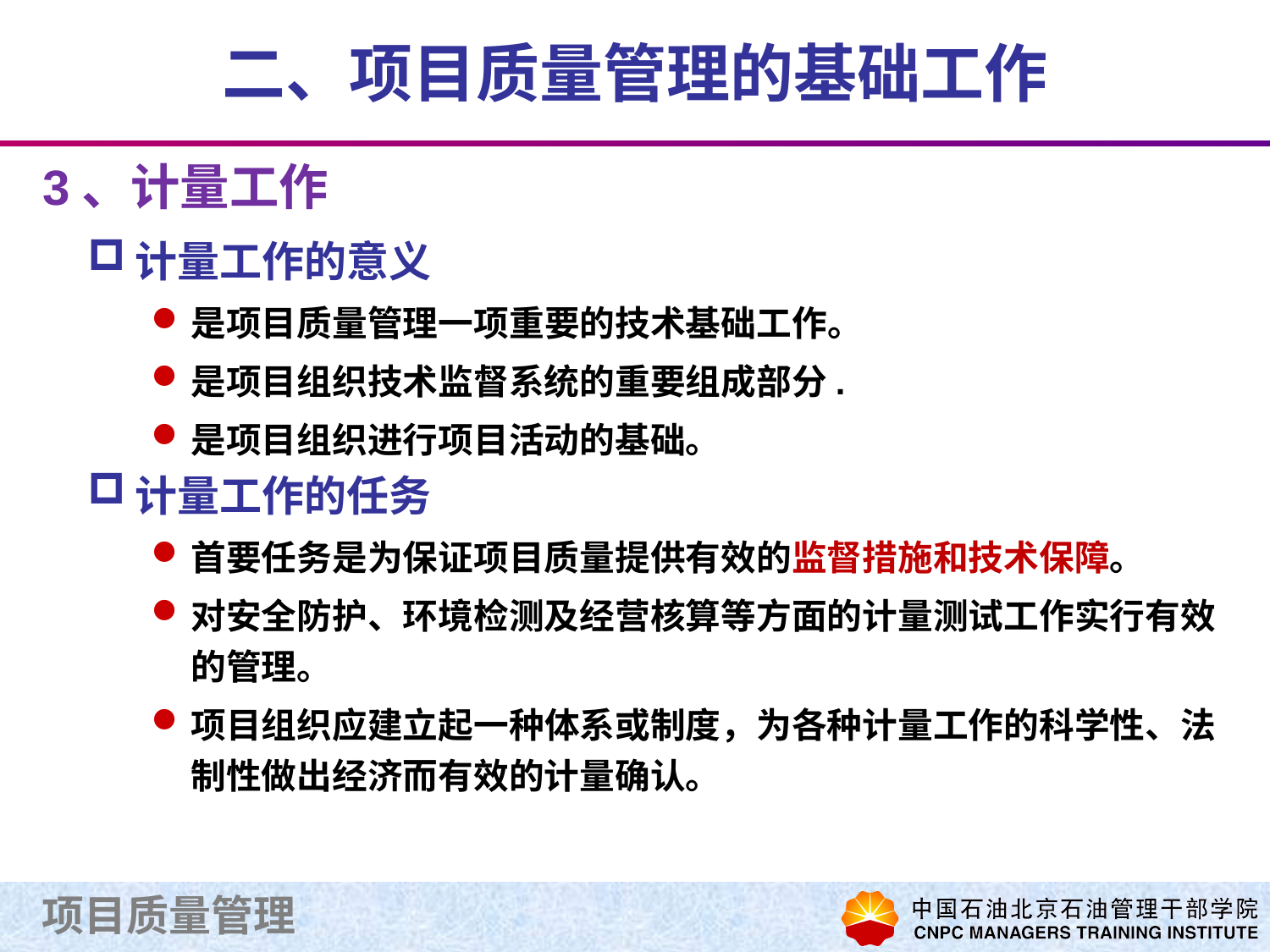

二、项目质量管理的基础工作
3、计量工作
计量工作的意义
是项目质量管理一项重要的技术基础工作。
是项目组织技术监督系统的重要组成部分.
是项目组织进行项目活动的基础。
计量工作的任务
首要任务是为保证项目质量提供有效的监督措施和技术保障。
对安全防护、环境检测及经营核算等方面的计量测试工作实行有效的管理。
项目组织应建立起一种体系或制度，为各种计量工作的科学性、法制性做出经济而有效的计量确认。